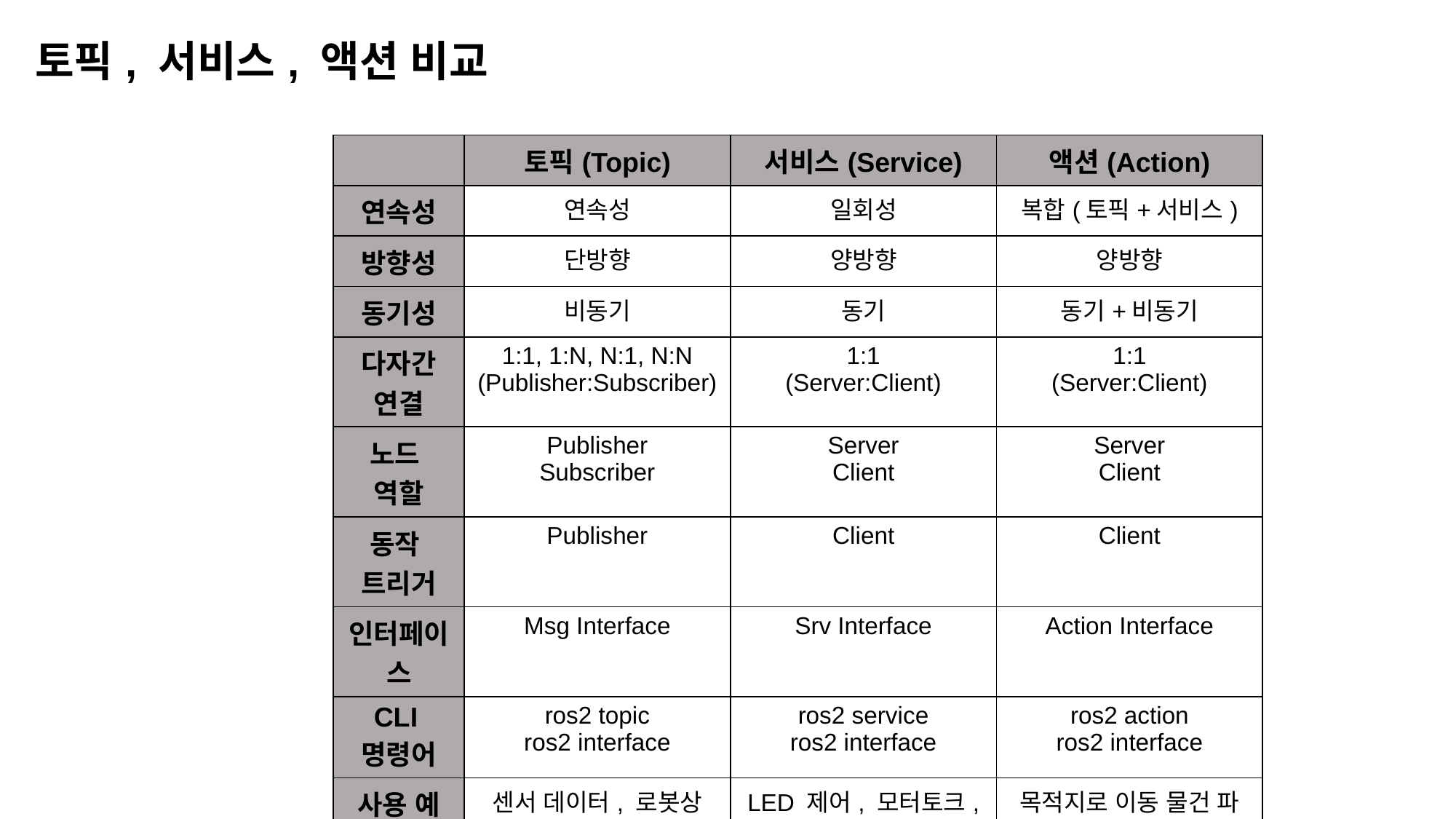

# 토픽, 서비스, 액션 비교
|  | 토픽(Topic) | 서비스(Service) | 액션(Action) |
| --- | --- | --- | --- |
| 연속성 | 연속성 | 일회성 | 복합(토픽+서비스) |
| 방향성 | 단방향 | 양방향 | 양방향 |
| 동기성 | 비동기 | 동기 | 동기+비동기 |
| 다자간 연결 | 1:1, 1:N, N:1, N:N (Publisher:Subscriber) | 1:1 (Server:Client) | 1:1 (Server:Client) |
| 노드 역할 | Publisher Subscriber | Server Client | Server Client |
| 동작 트리거 | Publisher | Client | Client |
| 인터페이스 | Msg Interface | Srv Interface | Action Interface |
| CLI명령어 | ros2 topic ros2 interface | ros2 service ros2 interface | ros2 action ros2 interface |
| 사용 예 | 센서 데이터, 로봇상태, 좌표, 속도 명령 등 | LED 제어, 모터토크, 이동 경로 계산 등 | 목적지로 이동 물건 파지, 복합 테스크 등 |